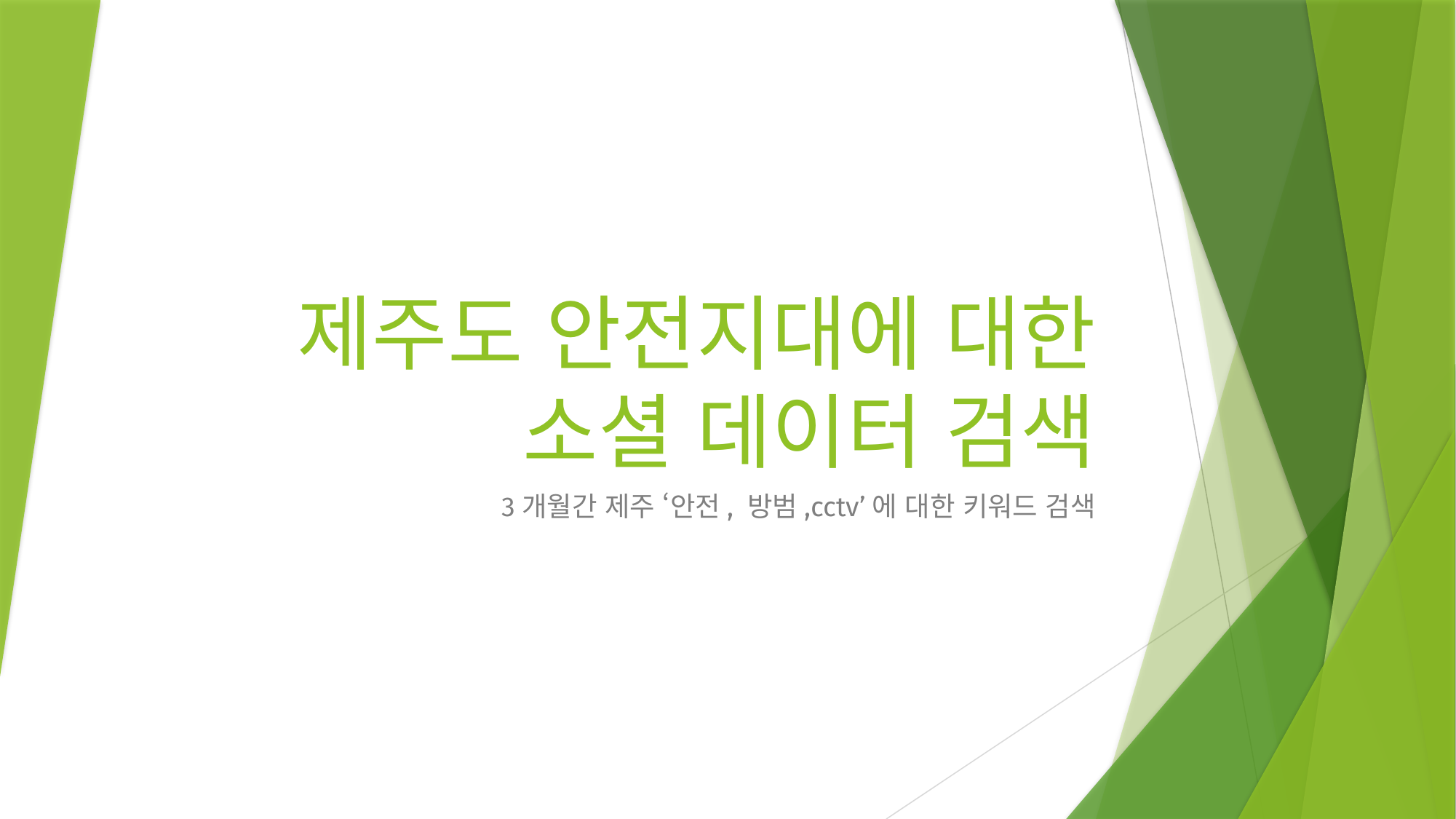

# 제주도 안전지대에 대한 소셜 데이터 검색
3개월간 제주 ‘안전, 방범,cctv’에 대한 키워드 검색